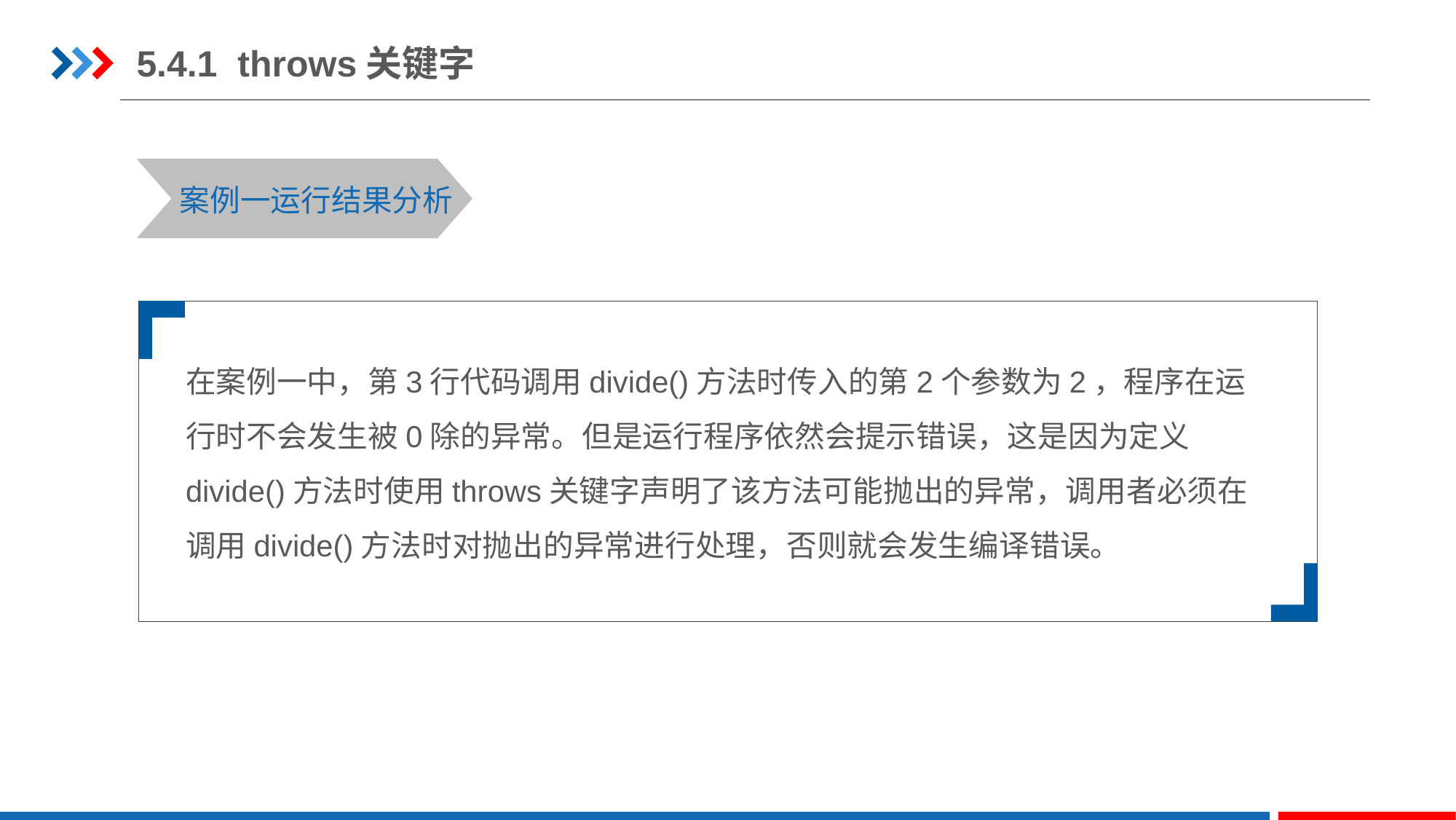

5.4.1  throws关键字

案例一运行结果分析

在案例一中，第3行代码调用divide()方法时传入的第2个参数为2，程序在运行时不会发生被0除的异常。但是运行程序依然会提示错误，这是因为定义divide()方法时使用throws关键字声明了该方法可能抛出的异常，调用者必须在调用divide()方法时对抛出的异常进行处理，否则就会发生编译错误。